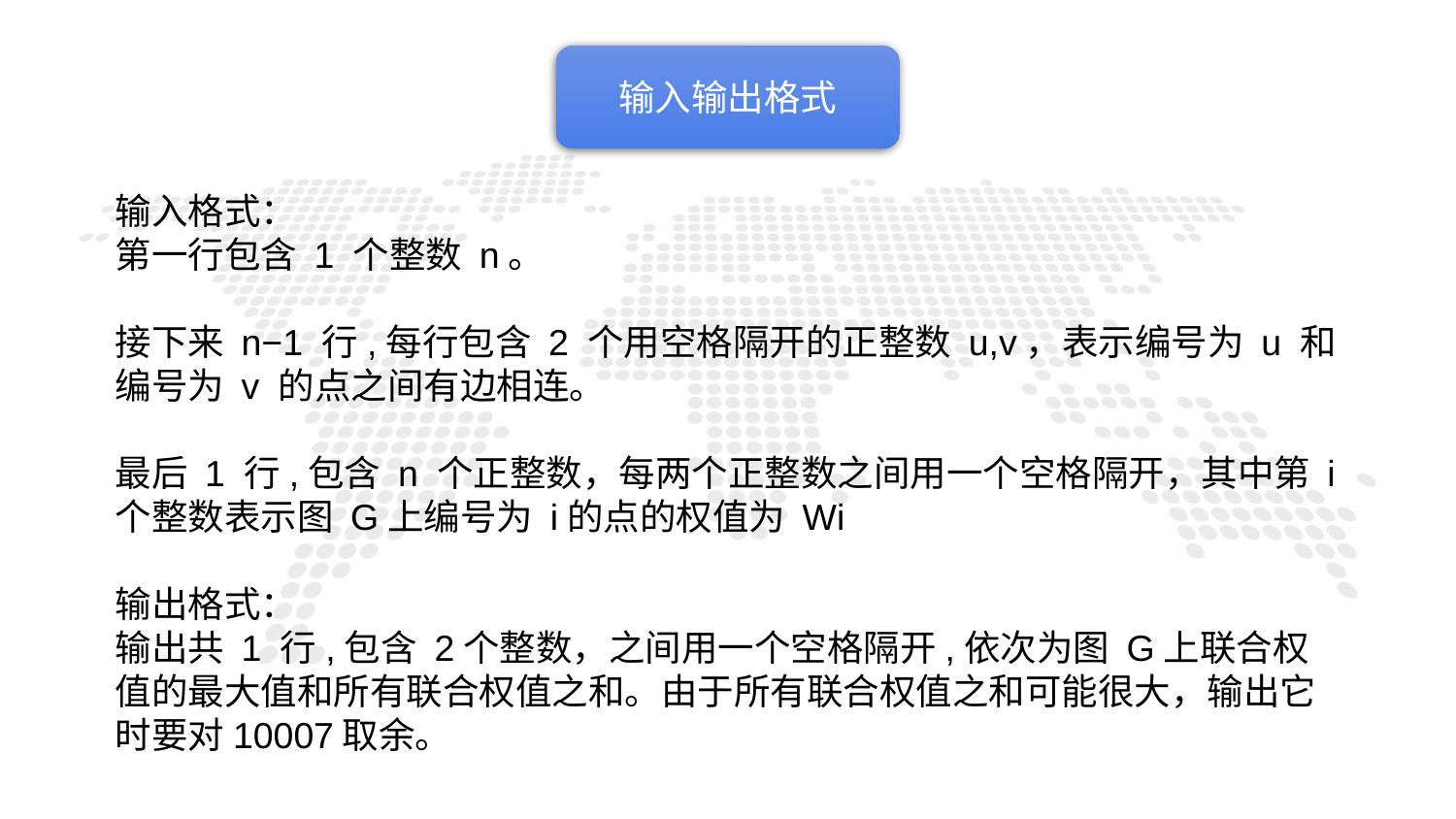

输入输出格式
输入格式：
第一行包含 1 个整数 n。

接下来 n−1 行,每行包含 2 个用空格隔开的正整数 u,v，表示编号为 u 和编号为 v 的点之间有边相连。

最后 1 行,包含 n 个正整数，每两个正整数之间用一个空格隔开，其中第 i个整数表示图 G上编号为 i的点的权值为 Wi

输出格式：
输出共 1 行,包含 2个整数，之间用一个空格隔开,依次为图 G上联合权值的最大值和所有联合权值之和。由于所有联合权值之和可能很大，输出它时要对10007取余。